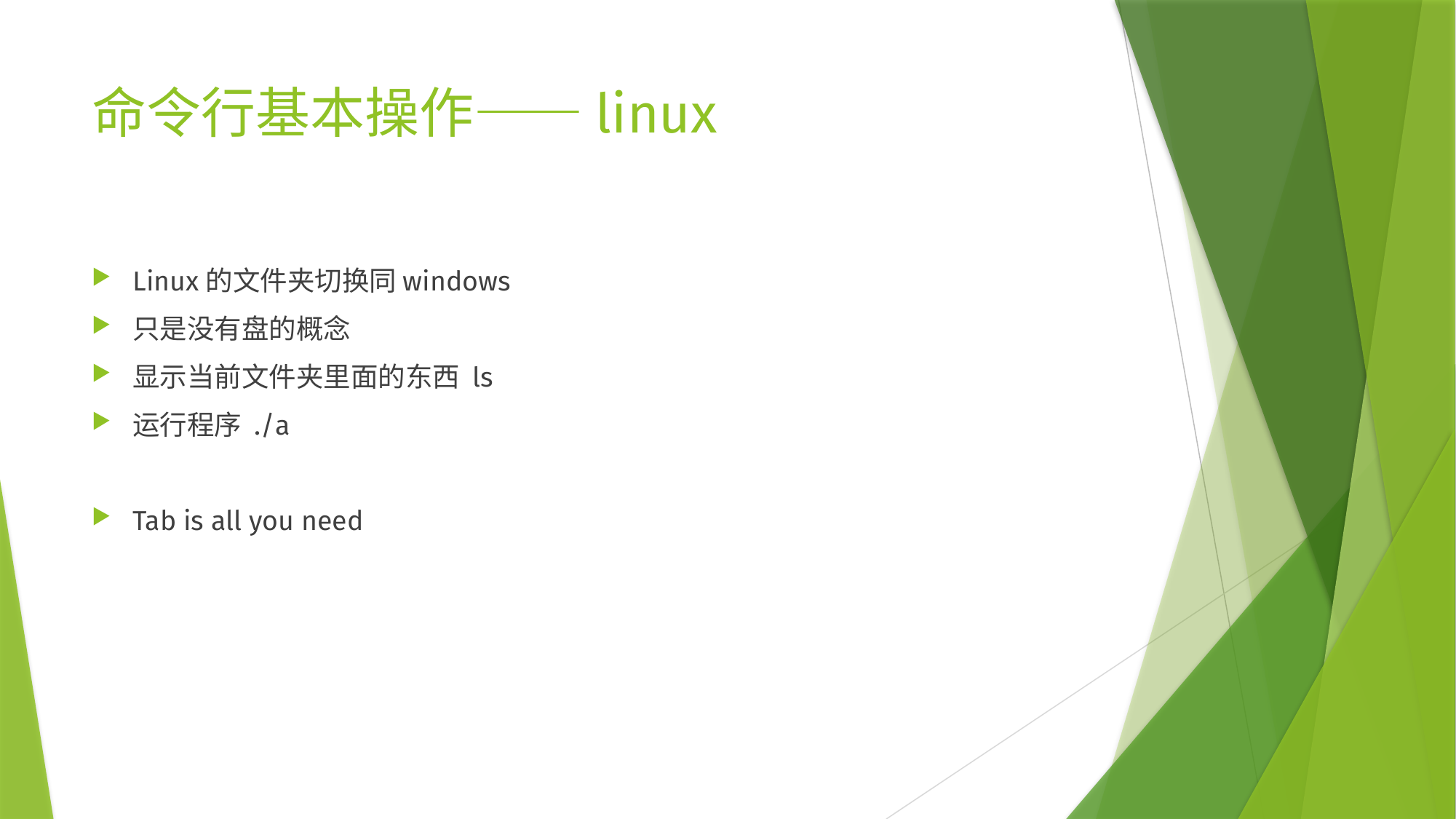

# 命令行基本操作——linux
Linux的文件夹切换同windows
只是没有盘的概念
显示当前文件夹里面的东西 ls
运行程序 ./a

Tab is all you need